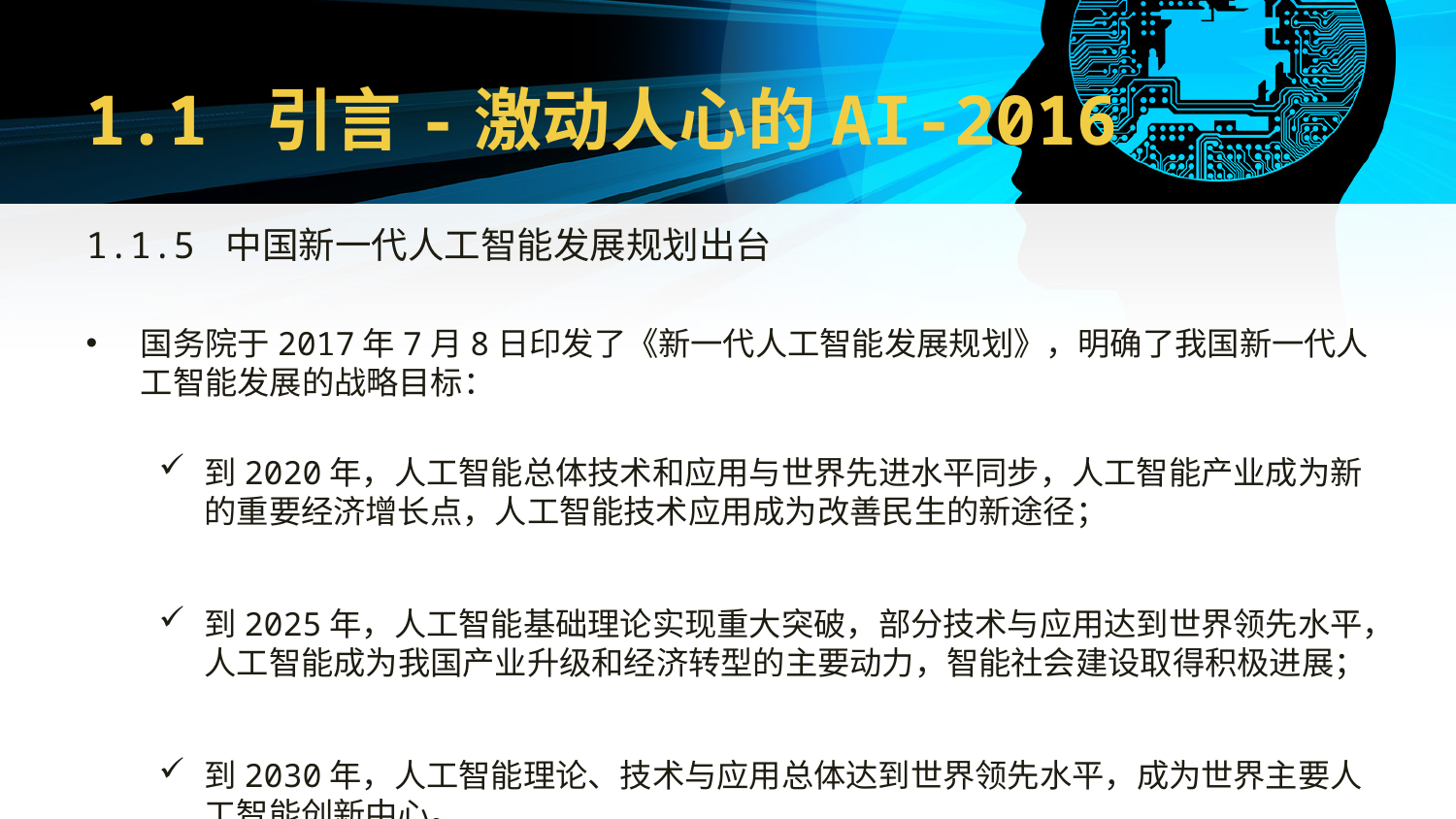

# 1.1 引言-激动人心的AI-2016
1.1.5 中国新一代人工智能发展规划出台

国务院于2017年7月8日印发了《新一代人工智能发展规划》，明确了我国新一代人工智能发展的战略目标：

到2020年，人工智能总体技术和应用与世界先进水平同步，人工智能产业成为新的重要经济增长点，人工智能技术应用成为改善民生的新途径；

到2025年，人工智能基础理论实现重大突破，部分技术与应用达到世界领先水平，人工智能成为我国产业升级和经济转型的主要动力，智能社会建设取得积极进展；

到2030年，人工智能理论、技术与应用总体达到世界领先水平，成为世界主要人工智能创新中心。